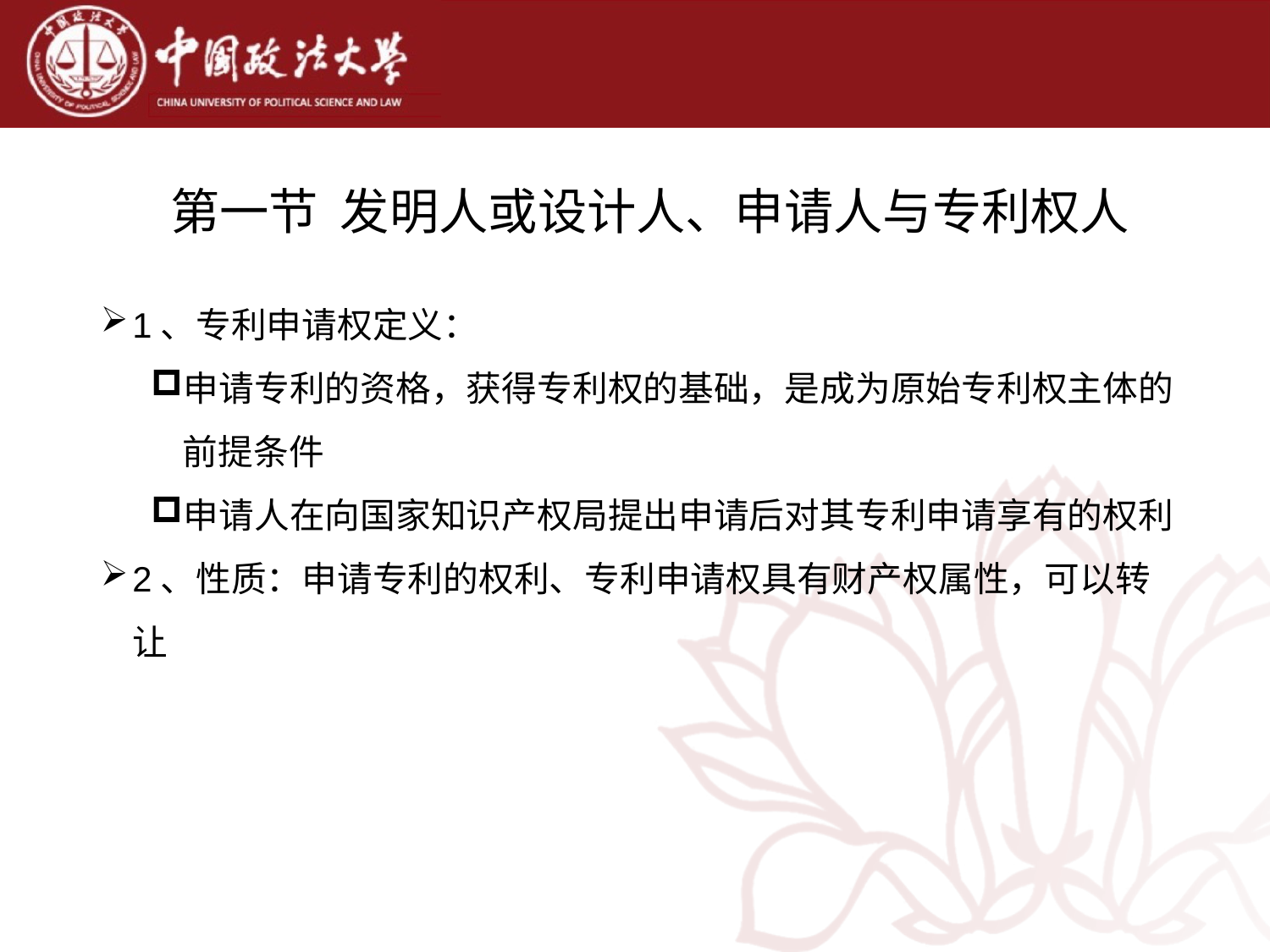

# 第一节  发明人或设计人、申请人与专利权人
1、专利申请权定义：
申请专利的资格，获得专利权的基础，是成为原始专利权主体的前提条件
申请人在向国家知识产权局提出申请后对其专利申请享有的权利
2、性质：申请专利的权利、专利申请权具有财产权属性，可以转让